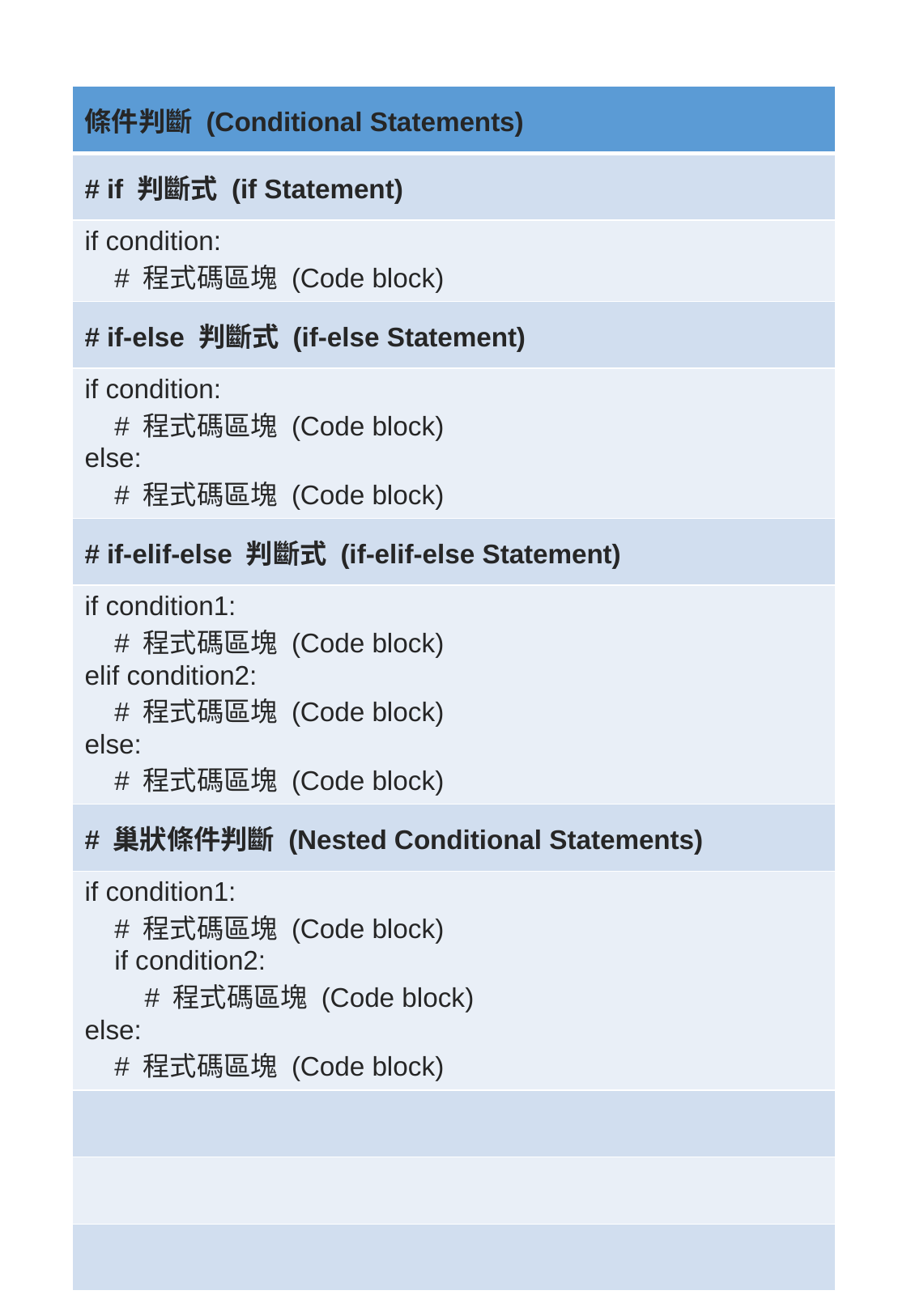

| 條件判斷 (Conditional Statements) |
| --- |
| # if 判斷式 (if Statement) |
| if condition: # 程式碼區塊 (Code block) |
| # if-else 判斷式 (if-else Statement) |
| if condition: # 程式碼區塊 (Code block) else: # 程式碼區塊 (Code block) |
| # if-elif-else 判斷式 (if-elif-else Statement) |
| if condition1: # 程式碼區塊 (Code block) elif condition2: # 程式碼區塊 (Code block) else: # 程式碼區塊 (Code block) |
| # 巢狀條件判斷 (Nested Conditional Statements) |
| if condition1: # 程式碼區塊 (Code block) if condition2: # 程式碼區塊 (Code block) else: # 程式碼區塊 (Code block) |
|  |
|  |
|  |